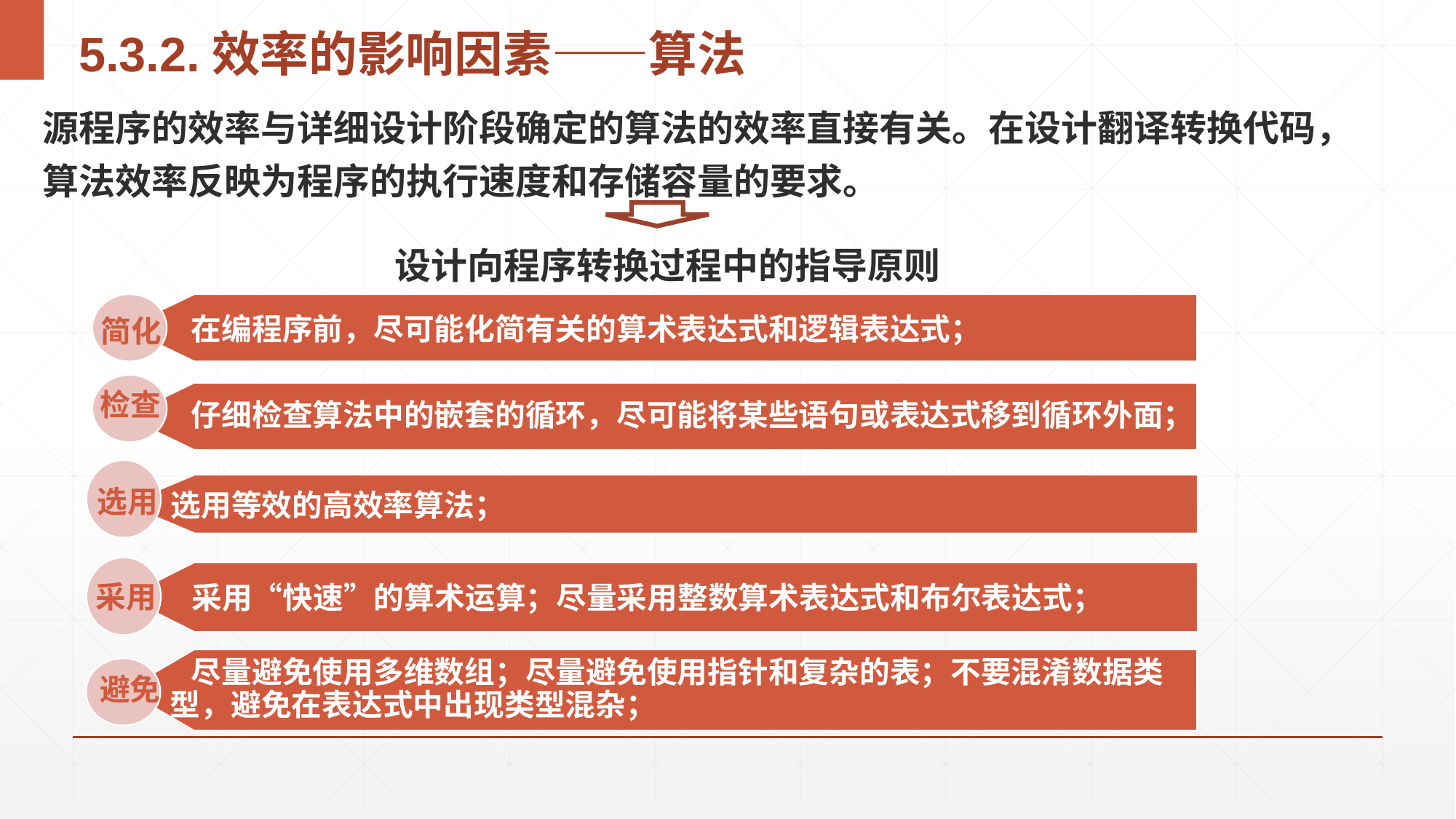

# 5.3.2.效率的影响因素——算法
源程序的效率与详细设计阶段确定的算法的效率直接有关。在设计翻译转换代码，算法效率反映为程序的执行速度和存储容量的要求。
1

设计向程序转换过程中的指导原则
  在编程序前，尽可能化简有关的算术表达式和逻辑表达式；

  仔细检查算法中的嵌套的循环，尽可能将某些语句或表达式移到循环外面；
  尽量避免使用多维数组；尽量避免使用指针和复杂的表；不要混淆数据类型，避免在表达式中出现类型混杂；

简化
检查
避免

选用等效的高效率算法；

  采用“快速”的算术运算；尽量采用整数算术表达式和布尔表达式；
选用
采用